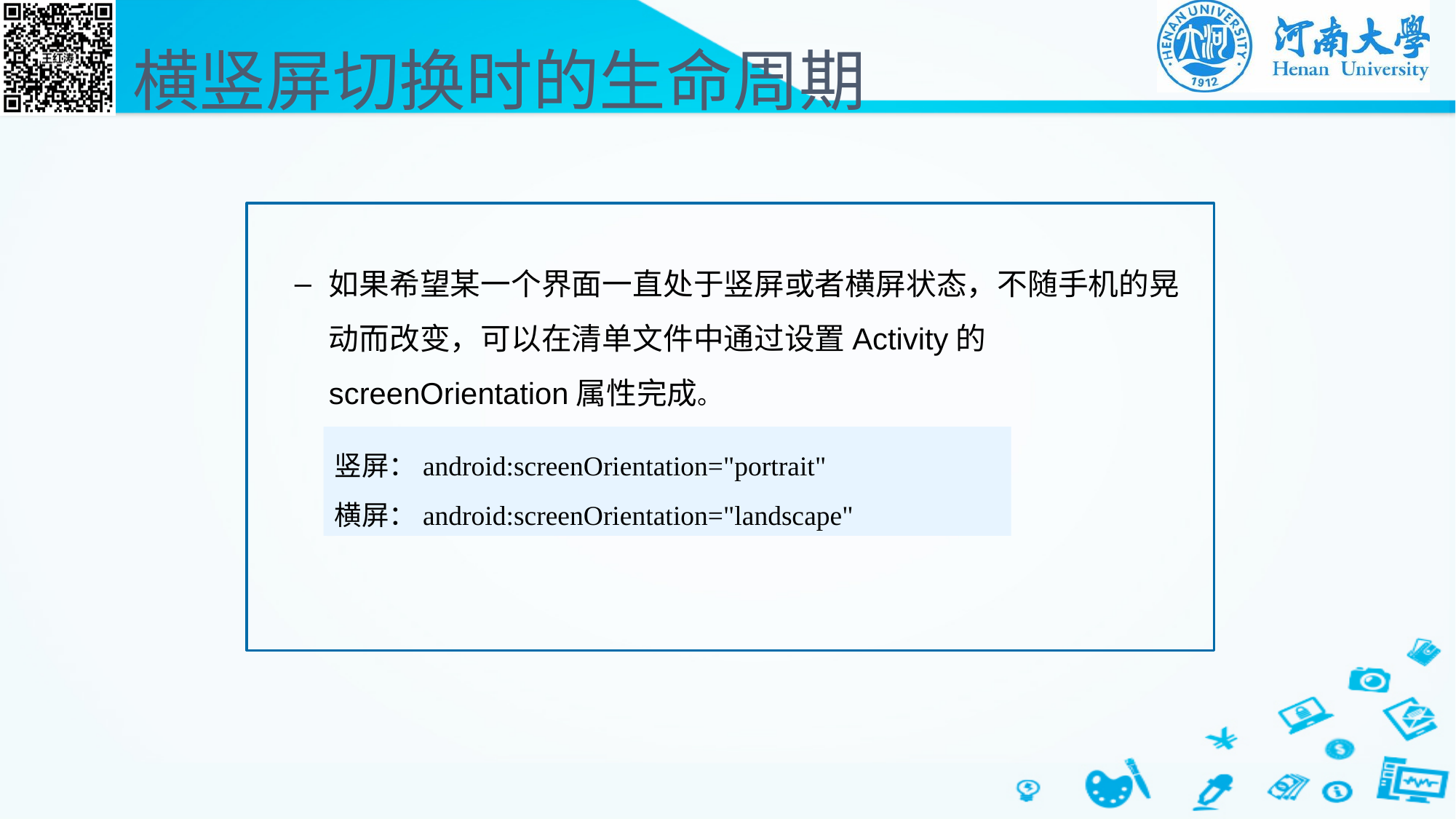

# 横竖屏切换时的生命周期

如果希望某一个界面一直处于竖屏或者横屏状态，不随手机的晃动而改变，可以在清单文件中通过设置Activity的screenOrientation属性完成。

竖屏：android:screenOrientation="portrait"
横屏：android:screenOrientation="landscape"